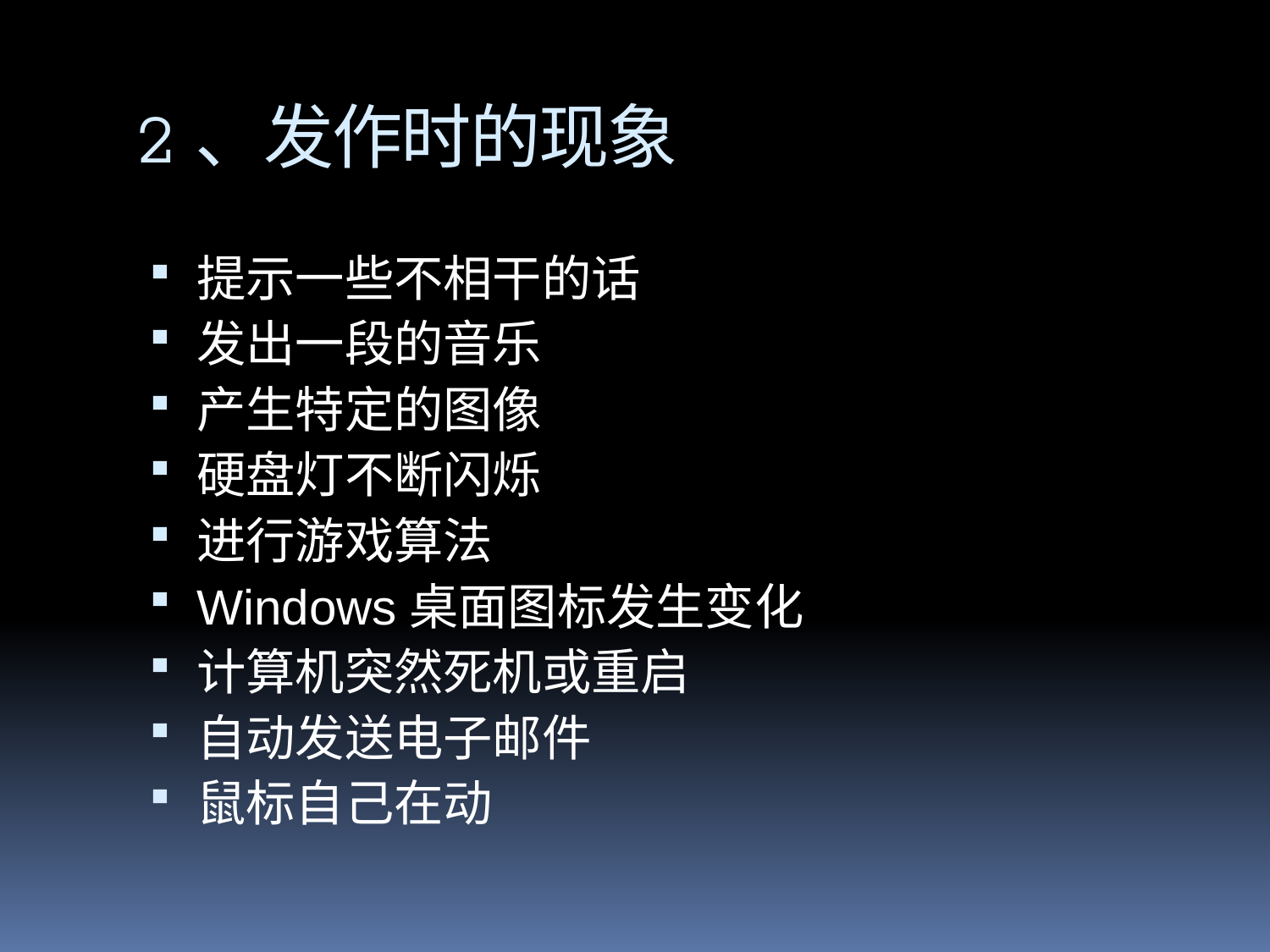

# 2、发作时的现象
提示一些不相干的话
发出一段的音乐
产生特定的图像
硬盘灯不断闪烁
进行游戏算法
Windows桌面图标发生变化
计算机突然死机或重启
自动发送电子邮件
鼠标自己在动